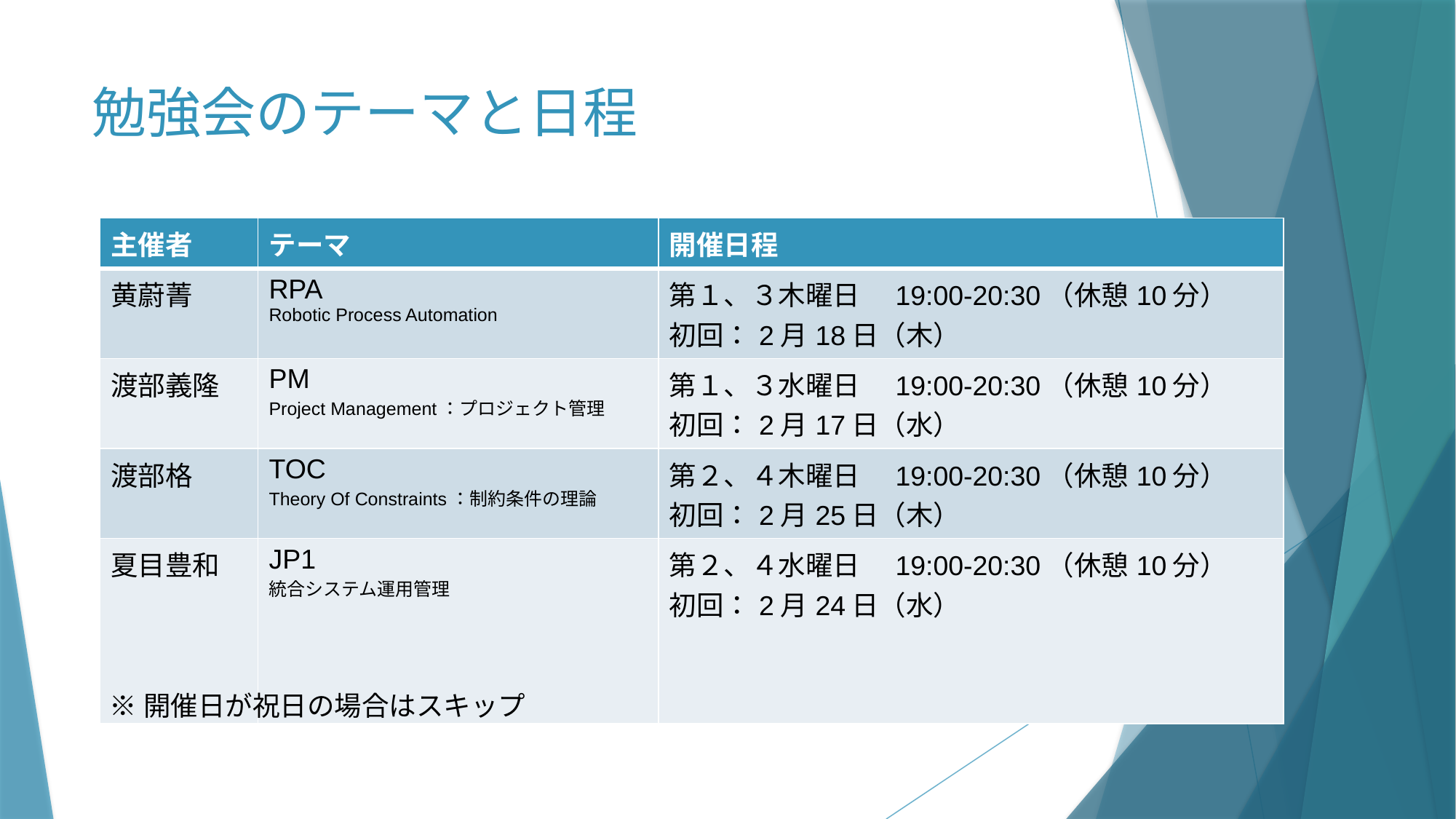

# 勉強会のテーマと日程
| 主催者 | テーマ | 開催日程 |
| --- | --- | --- |
| 黄蔚菁 | RPA Robotic Process Automation | 第１、３木曜日　19:00-20:30（休憩10分） 初回：2月18日（木） |
| 渡部義隆 | PM Project Management：プロジェクト管理 | 第１、３水曜日　19:00-20:30（休憩10分） 初回：2月17日（水） |
| 渡部格 | TOC Theory Of Constraints：制約条件の理論 | 第２、４木曜日　19:00-20:30（休憩10分） 初回：2月25日（木） |
| 夏目豊和 | JP1 統合システム運用管理 | 第２、４水曜日　19:00-20:30（休憩10分） 初回：2月24日（水） |
※開催日が祝日の場合はスキップ